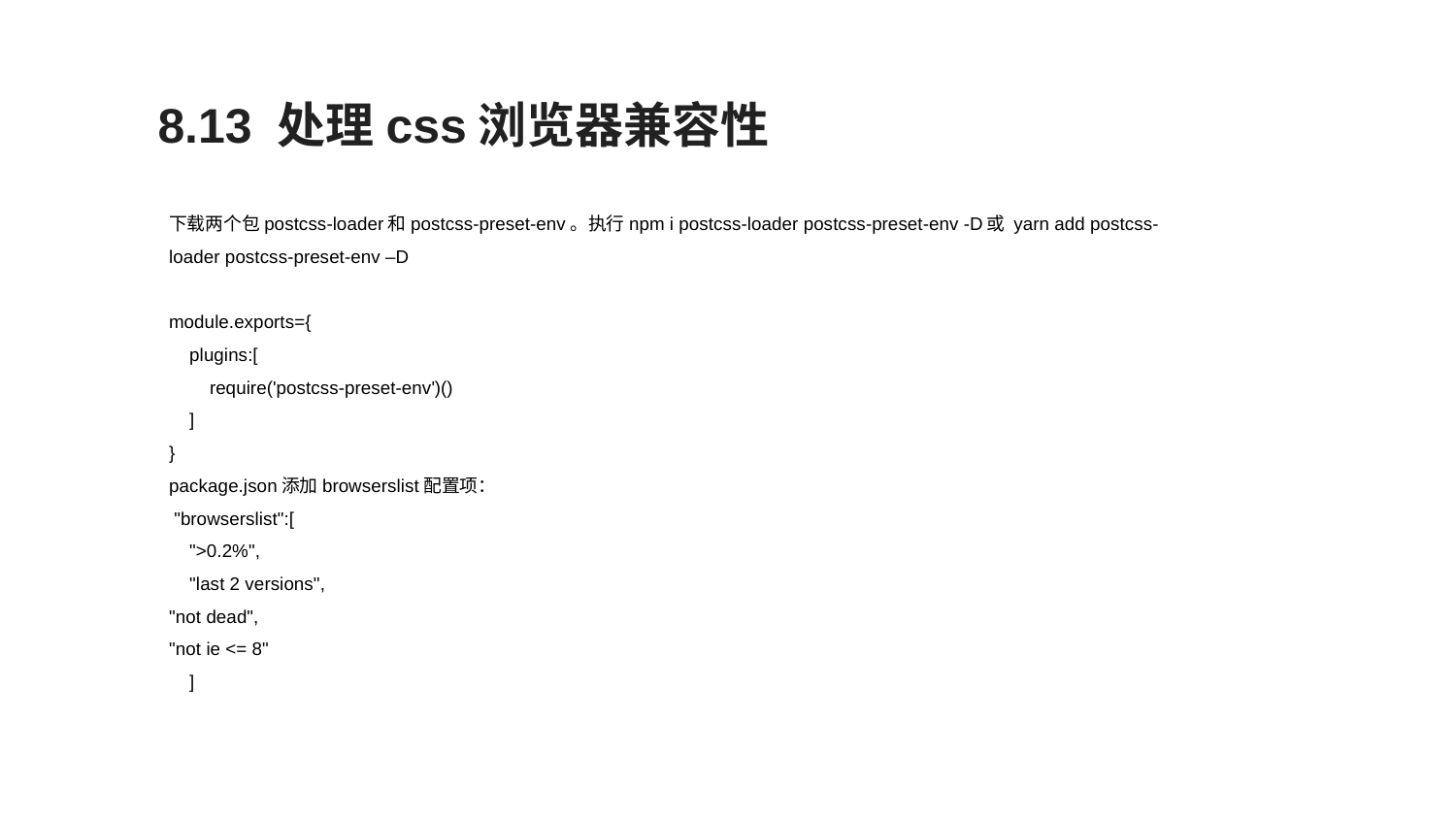

8.13 处理css浏览器兼容性
下载两个包postcss-loader和postcss-preset-env。执行npm i postcss-loader postcss-preset-env -D或 yarn add postcss-loader postcss-preset-env –D

module.exports={
    plugins:[
        require('postcss-preset-env')()
    ]
}
package.json添加browserslist配置项：
 "browserslist":[
    ">0.2%",
    "last 2 versions",
"not dead",
"not ie <= 8"
    ]